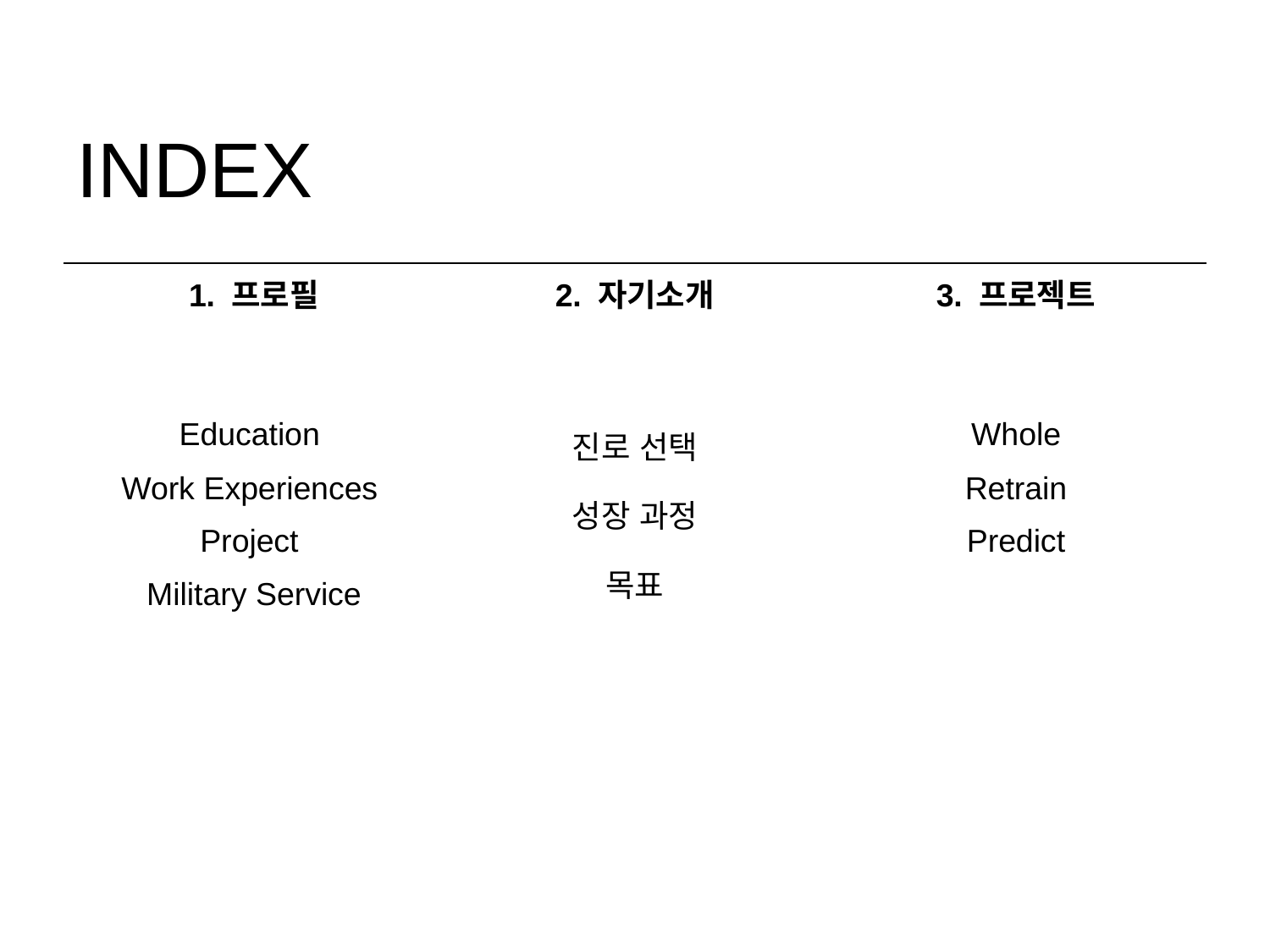

# INDEX
| 1. 프로필 | 2. 자기소개 | 3. 프로젝트 |
| --- | --- | --- |
| Education Work Experiences Project Military Service | 진로 선택 성장 과정 목표 | Whole Retrain Predict |